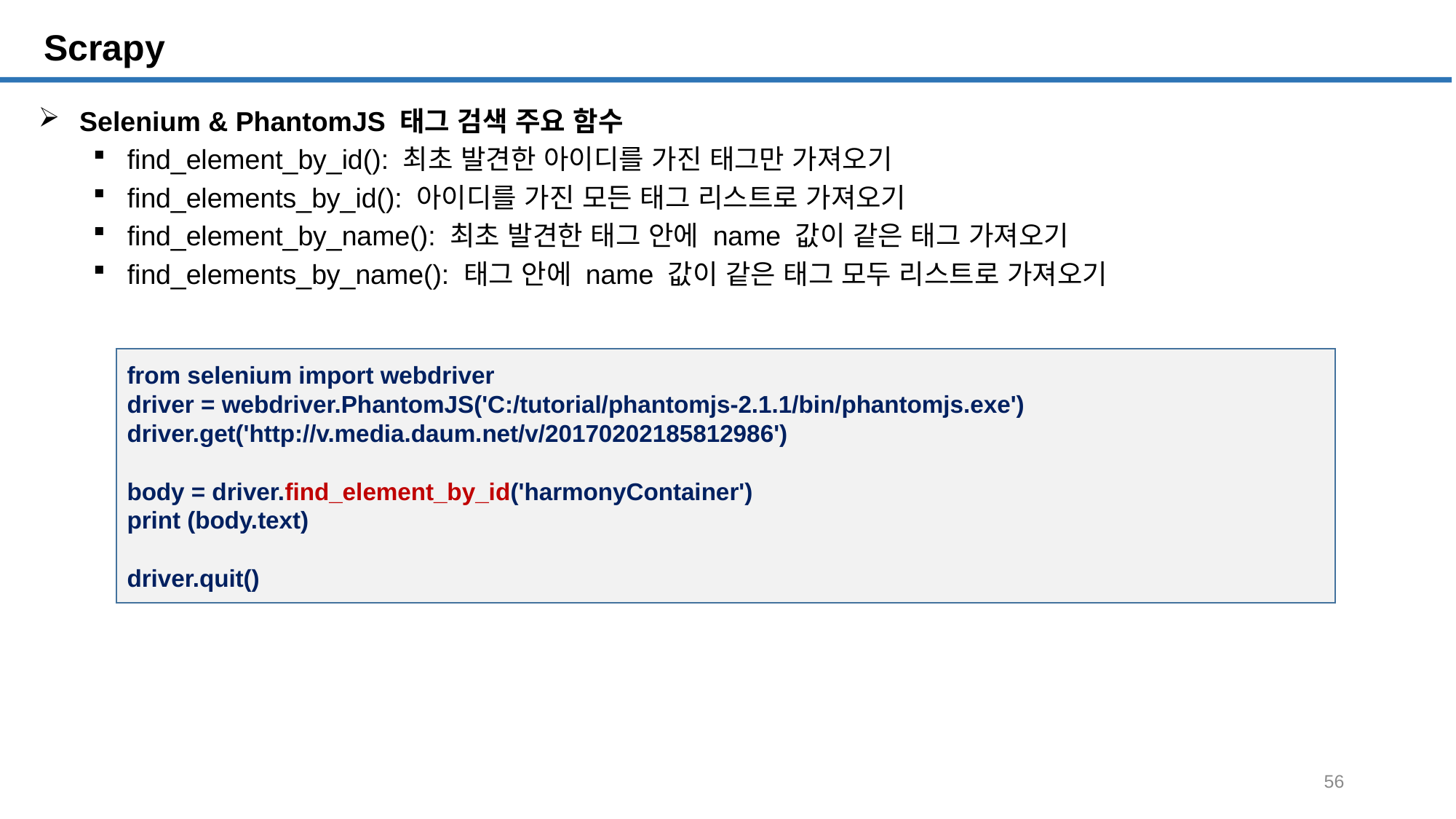

SQL 튜닝 개요
# Scrapy

Selenium & PhantomJS 태그 검색 주요 함수
find_element_by_id(): 최초 발견한 아이디를 가진 태그만 가져오기
find_elements_by_id(): 아이디를 가진 모든 태그 리스트로 가져오기
find_element_by_name(): 최초 발견한 태그 안에 name 값이 같은 태그 가져오기
find_elements_by_name(): 태그 안에 name 값이 같은 태그 모두 리스트로 가져오기

from selenium import webdriver
driver = webdriver.PhantomJS('C:/tutorial/phantomjs-2.1.1/bin/phantomjs.exe')
driver.get('http://v.media.daum.net/v/20170202185812986')

body = driver.find_element_by_id('harmonyContainer')
print (body.text)

driver.quit()
56